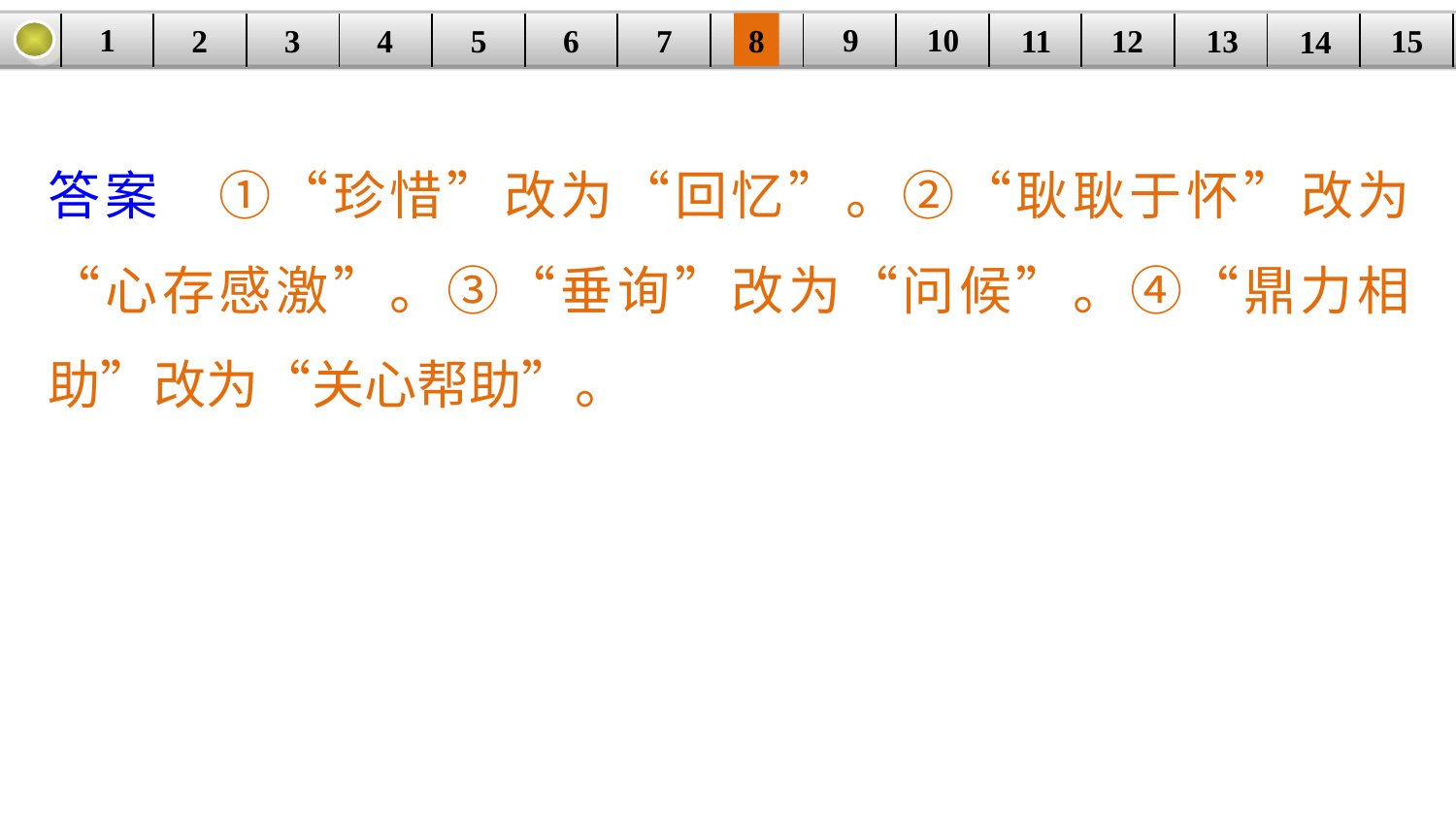

9
10
1
3
4
5
6
8
11
2
12
15
|  |  |  |  |  |  |  |  |  |  |  |  |  |  |  |
| --- | --- | --- | --- | --- | --- | --- | --- | --- | --- | --- | --- | --- | --- | --- |
7
13
14

答案　①“珍惜”改为“回忆”。②“耿耿于怀”改为“心存感激”。③“垂询”改为“问候”。④“鼎力相助”改为“关心帮助”。